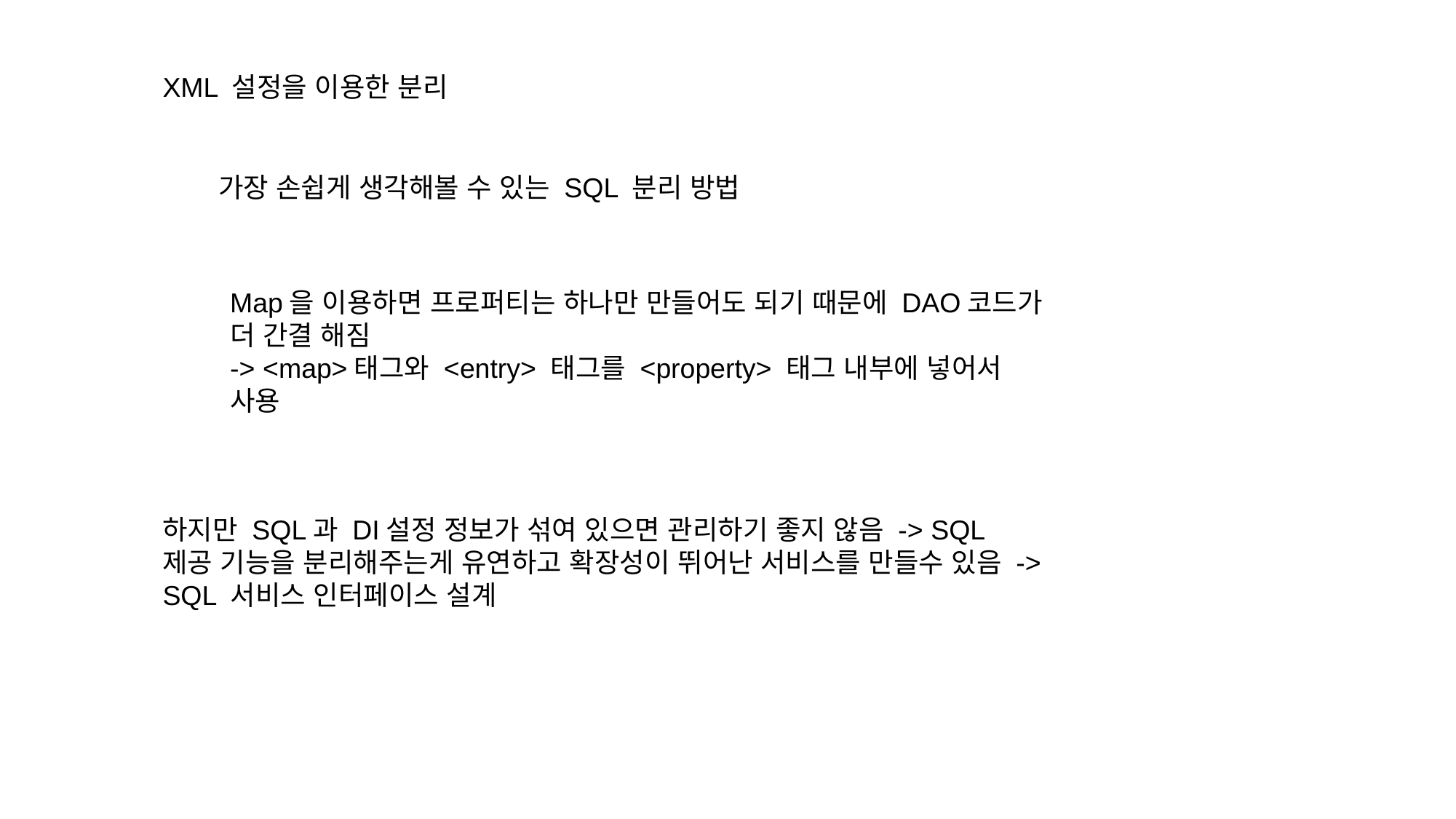

XML 설정을 이용한 분리
가장 손쉽게 생각해볼 수 있는 SQL 분리 방법
Map을 이용하면 프로퍼티는 하나만 만들어도 되기 때문에 DAO코드가 더 간결 해짐
-> <map>태그와 <entry> 태그를 <property> 태그 내부에 넣어서 사용
하지만 SQL과 DI설정 정보가 섞여 있으면 관리하기 좋지 않음 -> SQL 제공 기능을 분리해주는게 유연하고 확장성이 뛰어난 서비스를 만들수 있음 -> SQL 서비스 인터페이스 설계